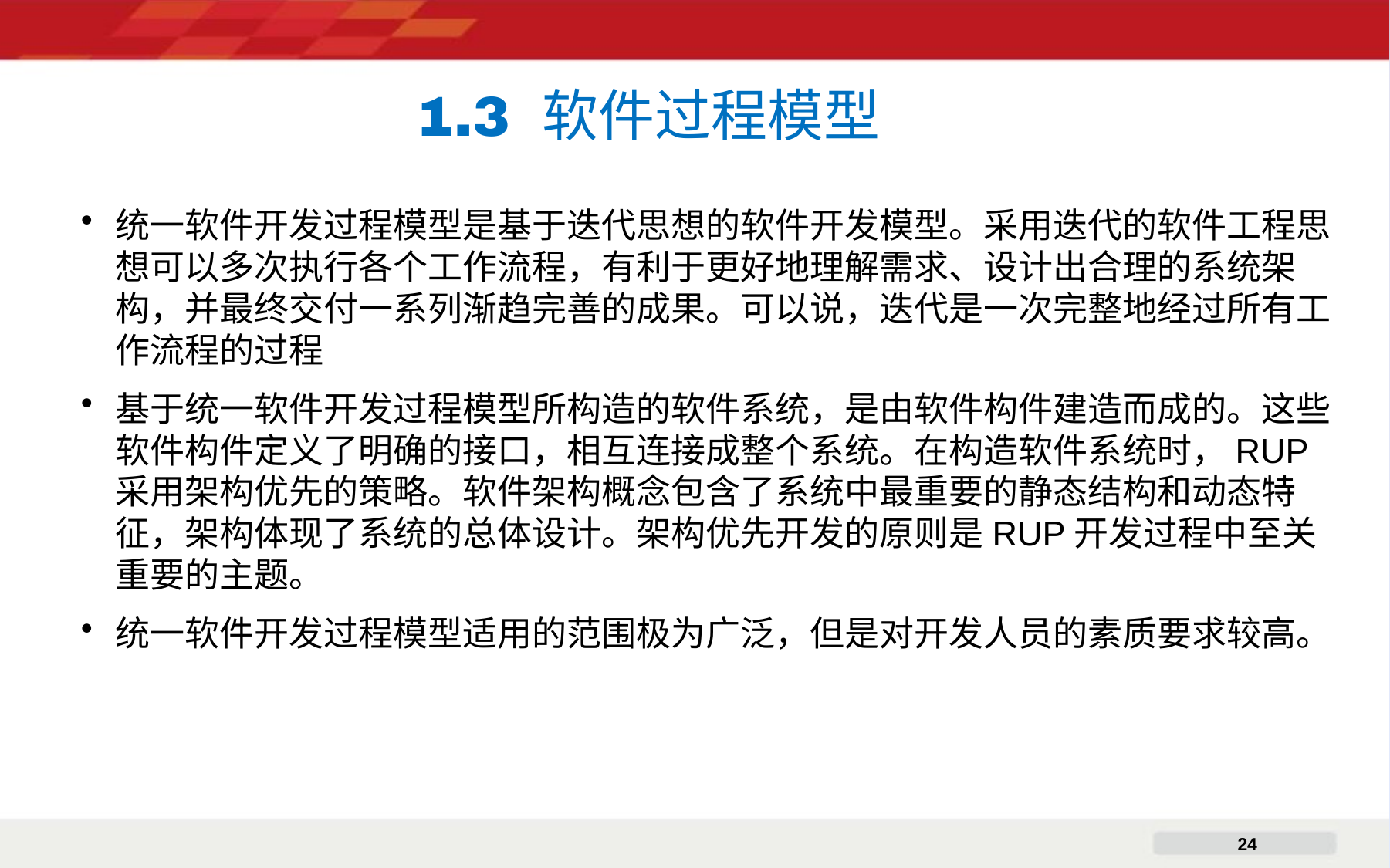

# 1.3 软件过程模型
统一软件开发过程模型是基于迭代思想的软件开发模型。采用迭代的软件工程思想可以多次执行各个工作流程，有利于更好地理解需求、设计出合理的系统架构，并最终交付一系列渐趋完善的成果。可以说，迭代是一次完整地经过所有工作流程的过程
基于统一软件开发过程模型所构造的软件系统，是由软件构件建造而成的。这些软件构件定义了明确的接口，相互连接成整个系统。在构造软件系统时，RUP采用架构优先的策略。软件架构概念包含了系统中最重要的静态结构和动态特征，架构体现了系统的总体设计。架构优先开发的原则是RUP开发过程中至关重要的主题。
统一软件开发过程模型适用的范围极为广泛，但是对开发人员的素质要求较高。